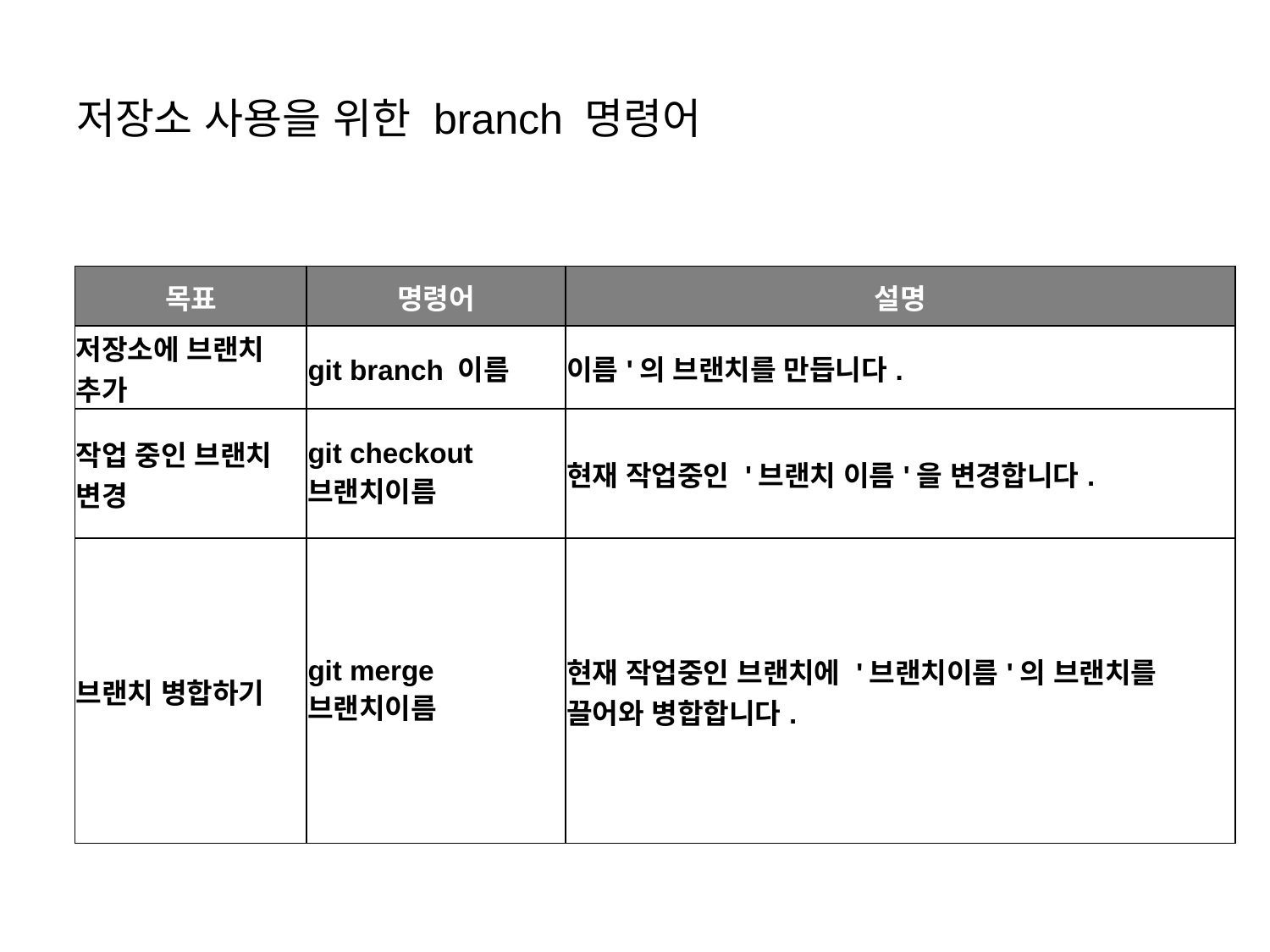

# 저장소 사용을 위한 branch 명령어
| 목표 | 명령어 | 설명 |
| --- | --- | --- |
| 저장소에 브랜치 추가 | git branch 이름 | 이름'의 브랜치를 만듭니다. |
| 작업 중인 브랜치 변경 | git checkout 브랜치이름 | 현재 작업중인 '브랜치 이름'을 변경합니다. |
| 브랜치 병합하기 | git merge 브랜치이름 | 현재 작업중인 브랜치에 '브랜치이름'의 브랜치를 끌어와 병합합니다. |